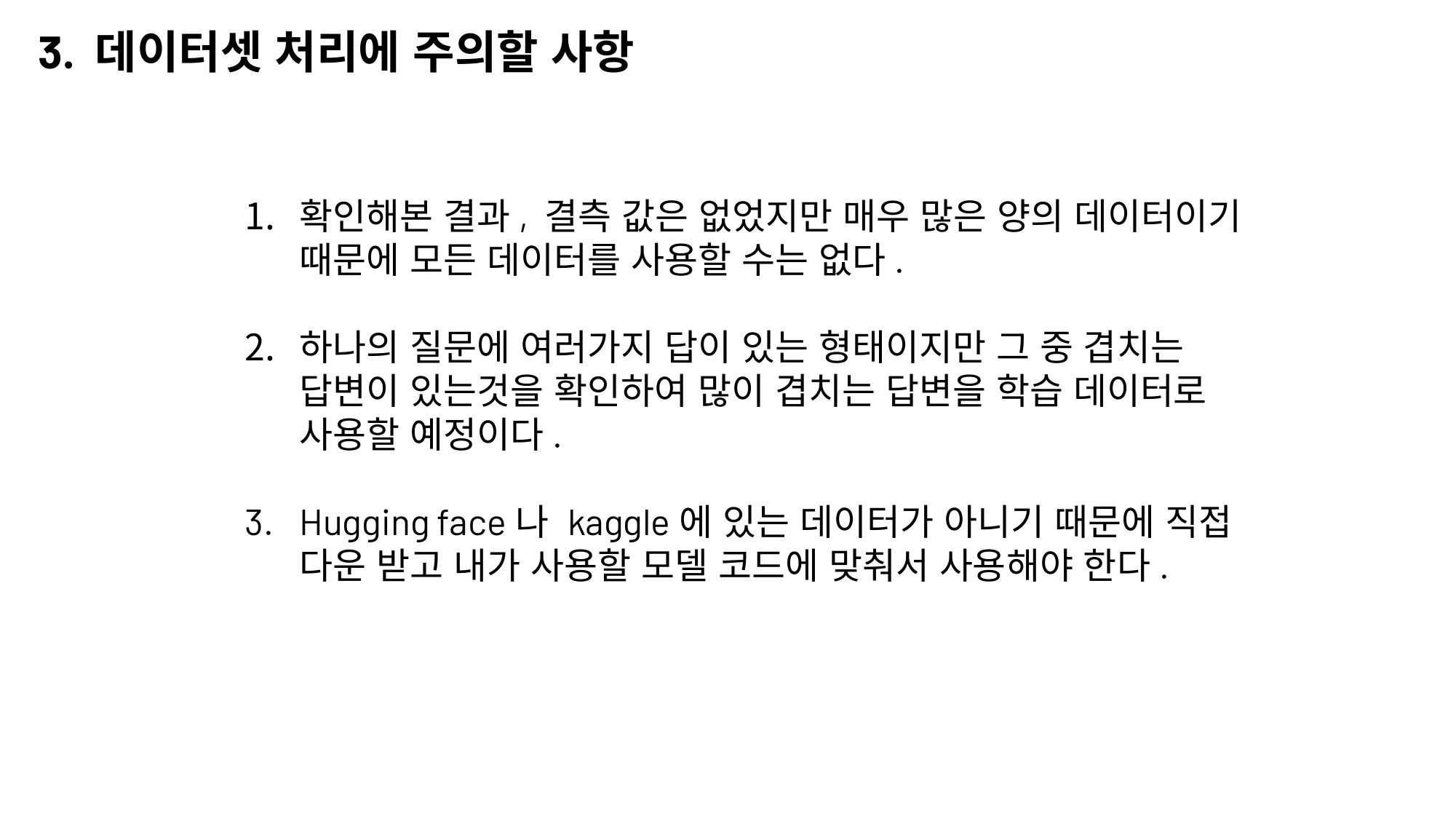

3. 데이터셋 처리에 주의할 사항
확인해본 결과, 결측 값은 없었지만 매우 많은 양의 데이터이기 때문에 모든 데이터를 사용할 수는 없다.

하나의 질문에 여러가지 답이 있는 형태이지만 그 중 겹치는 답변이 있는것을 확인하여 많이 겹치는 답변을 학습 데이터로 사용할 예정이다.

Hugging face나 kaggle에 있는 데이터가 아니기 때문에 직접 다운 받고 내가 사용할 모델 코드에 맞춰서 사용해야 한다.